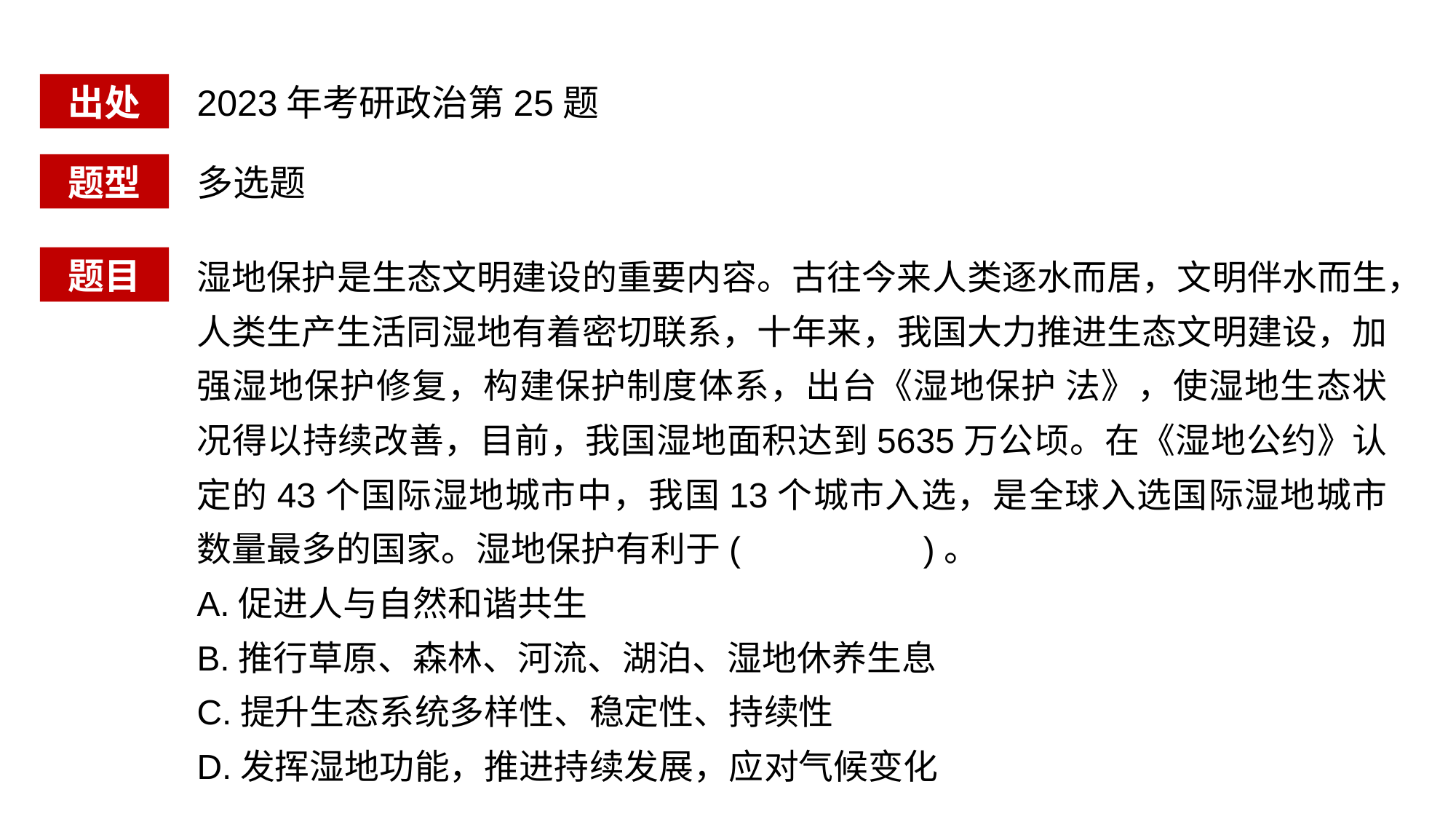

出处
2023年考研政治第25题
题型
多选题
湿地保护是生态文明建设的重要内容。古往今来人类逐水而居，文明伴水而生，人类生产生活同湿地有着密切联系，十年来，我国大力推进生态文明建设，加强湿地保护修复，构建保护制度体系，出台《湿地保护 法》，使湿地生态状况得以持续改善，目前，我国湿地面积达到5635万公顷。在《湿地公约》认定的43个国际湿地城市中，我国13个城市入选，是全球入选国际湿地城市数量最多的国家。湿地保护有利于(                   )。
A.促进人与自然和谐共生
B.推行草原、森林、河流、湖泊、湿地休养生息
C.提升生态系统多样性、稳定性、持续性
D.发挥湿地功能，推进持续发展，应对气候变化
题目